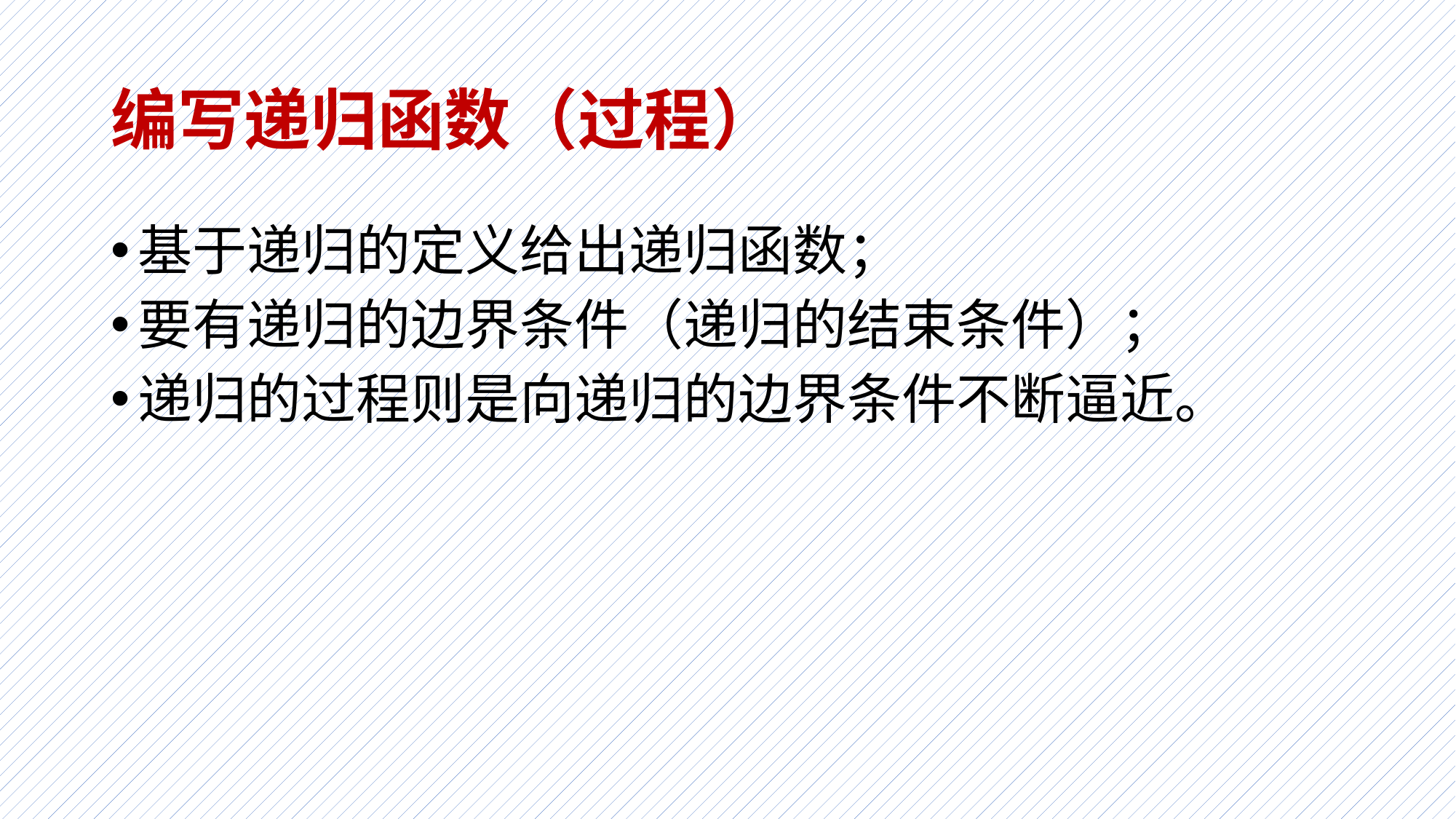

# 编写递归函数（过程）
基于递归的定义给出递归函数；
要有递归的边界条件（递归的结束条件）；
递归的过程则是向递归的边界条件不断逼近。